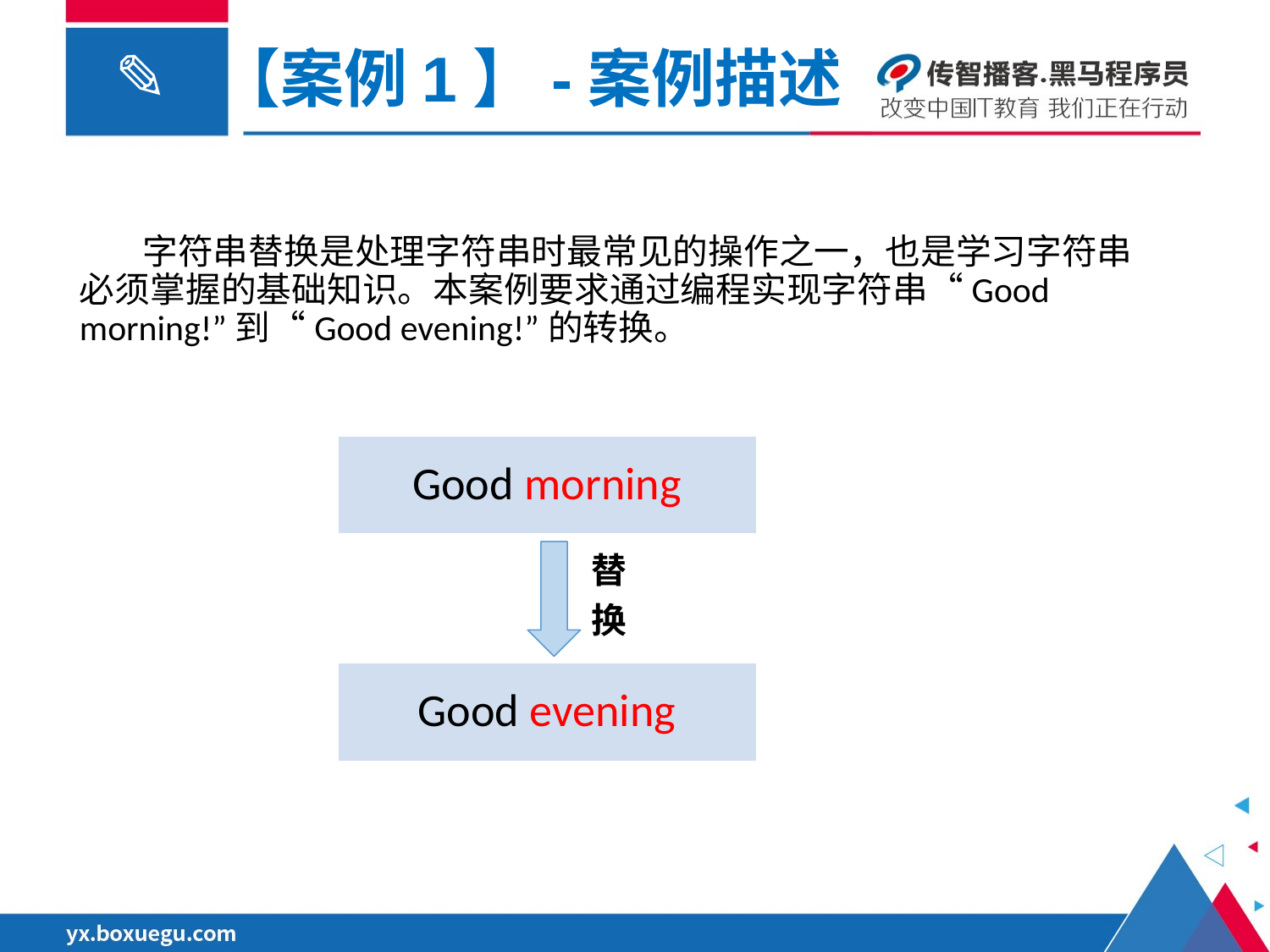

【案例1】-案例描述
       字符串替换是处理字符串时最常见的操作之一，也是学习字符串必须掌握的基础知识。本案例要求通过编程实现字符串“Good morning!”到“Good evening!”的转换。
Good morning
替
换

Good evening